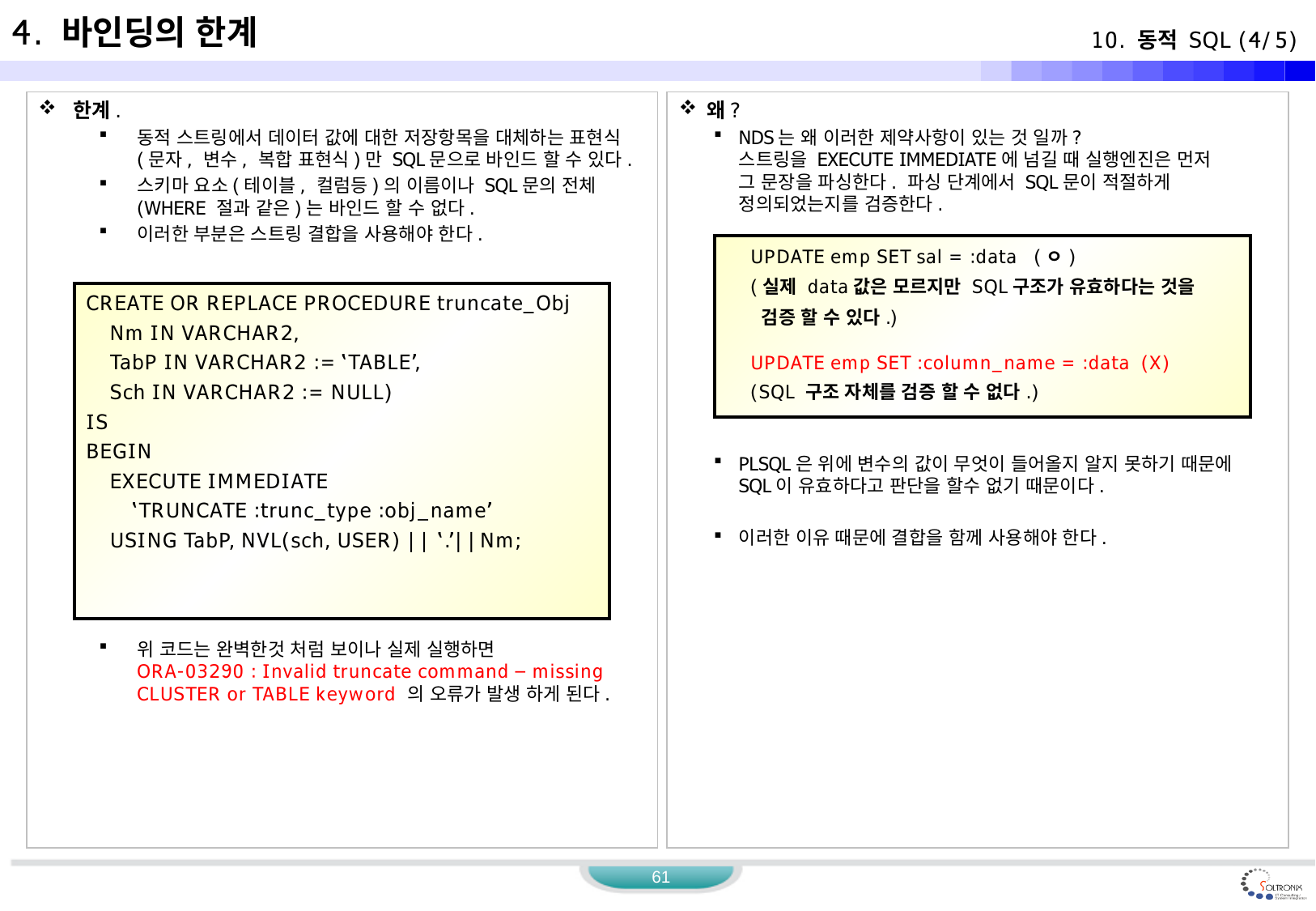

4. 바인딩의 한계
10. 동적 SQL (4/5)
  한계.
동적 스트링에서 데이터 값에 대한 저장항목을 대체하는 표현식
(문자, 변수, 복합 표현식)만 SQL문으로 바인드 할 수 있다.
스키마 요소(테이블, 컬럼등)의 이름이나 SQL문의 전체(WHERE 절과 같은)는 바인드 할 수 없다.
이러한 부분은 스트링 결합을 사용해야 한다.

위 코드는 완벽한것 처럼 보이나 실제 실행하면
ORA-03290 : Invalid truncate command – missing CLUSTER or TABLE keyword 의 오류가 발생 하게 된다.

 왜?
NDS는 왜 이러한 제약사항이 있는 것 일까?
스트링을 EXECUTE IMMEDIATE에 넘길 때 실행엔진은 먼저
그 문장을 파싱한다. 파싱 단계에서 SQL문이 적절하게 정의되었는지를 검증한다.

PLSQL은 위에 변수의 값이 무엇이 들어올지 알지 못하기 때문에  SQL이 유효하다고 판단을 할수 없기 때문이다.

이러한 이유 때문에 결합을 함께 사용해야 한다.

| UPDATE emp SET sal = :data (ㅇ) (실제 data값은 모르지만 SQL구조가 유효하다는 것을 검증 할 수 있다.) UPDATE emp SET :column\_name = :data (X) (SQL 구조 자체를 검증 할 수 없다.) |
| --- |
| CREATE OR REPLACE PROCEDURE truncate\_Obj Nm IN VARCHAR2, TabP IN VARCHAR2 := ‘TABLE’, Sch IN VARCHAR2 := NULL) IS BEGIN EXECUTE IMMEDIATE ‘TRUNCATE :trunc\_type :obj\_name’ USING TabP, NVL(sch, USER) || ‘.’||Nm; |
| --- |